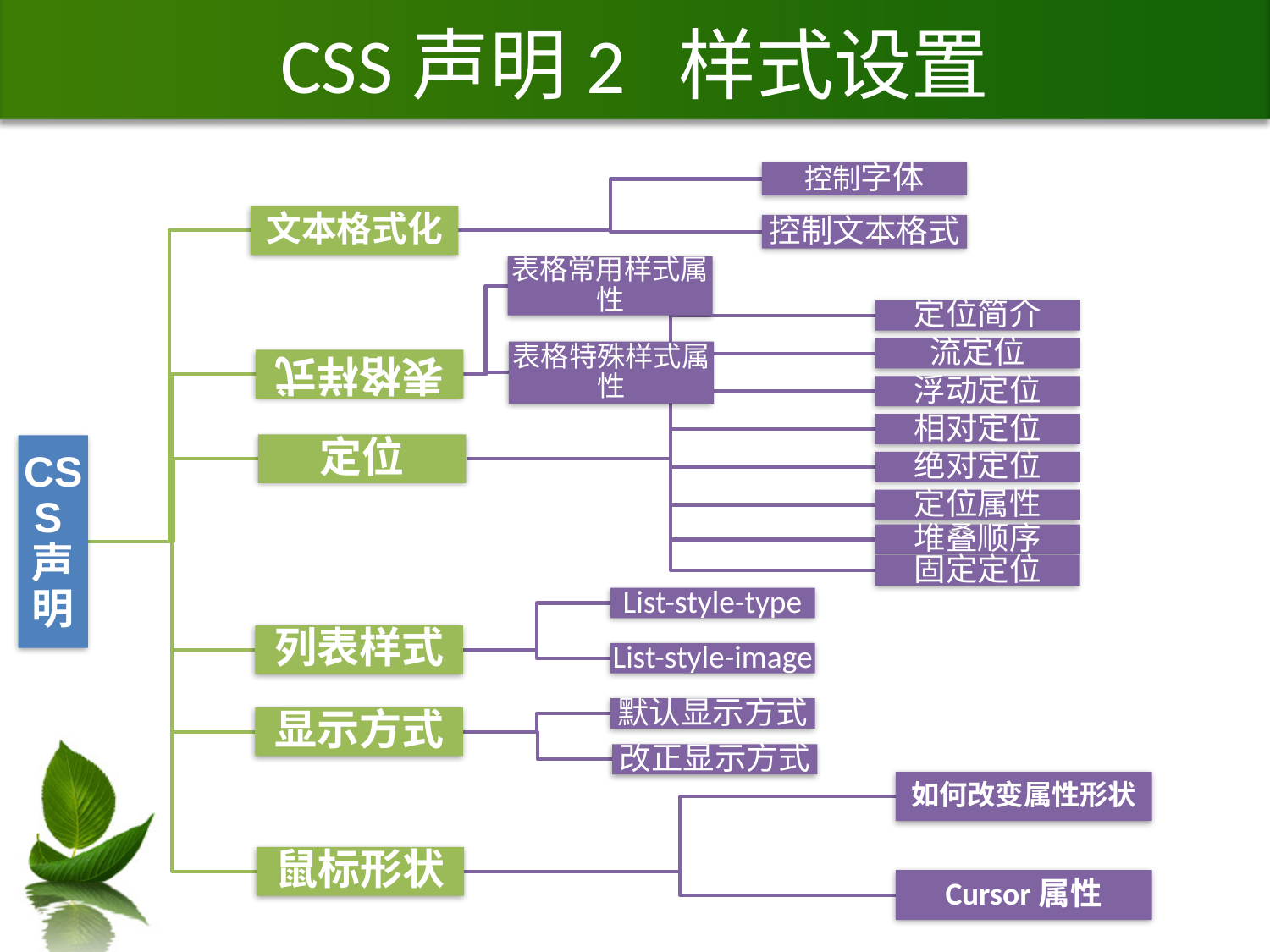

# CSS声明2  样式设置

CSS声明
文本格式化
控制字体
控制文本格式
定位
定位简介
流定位
浮动定位
相对定位
绝对定位
定位属性
堆叠顺序
固定定位
表格样式
表格常用样式属性
表格特殊样式属性
列表样式
List-style-type
List-style-image
显示方式
默认显示方式
改正显示方式
鼠标形状
如何改变属性形状
Cursor属性